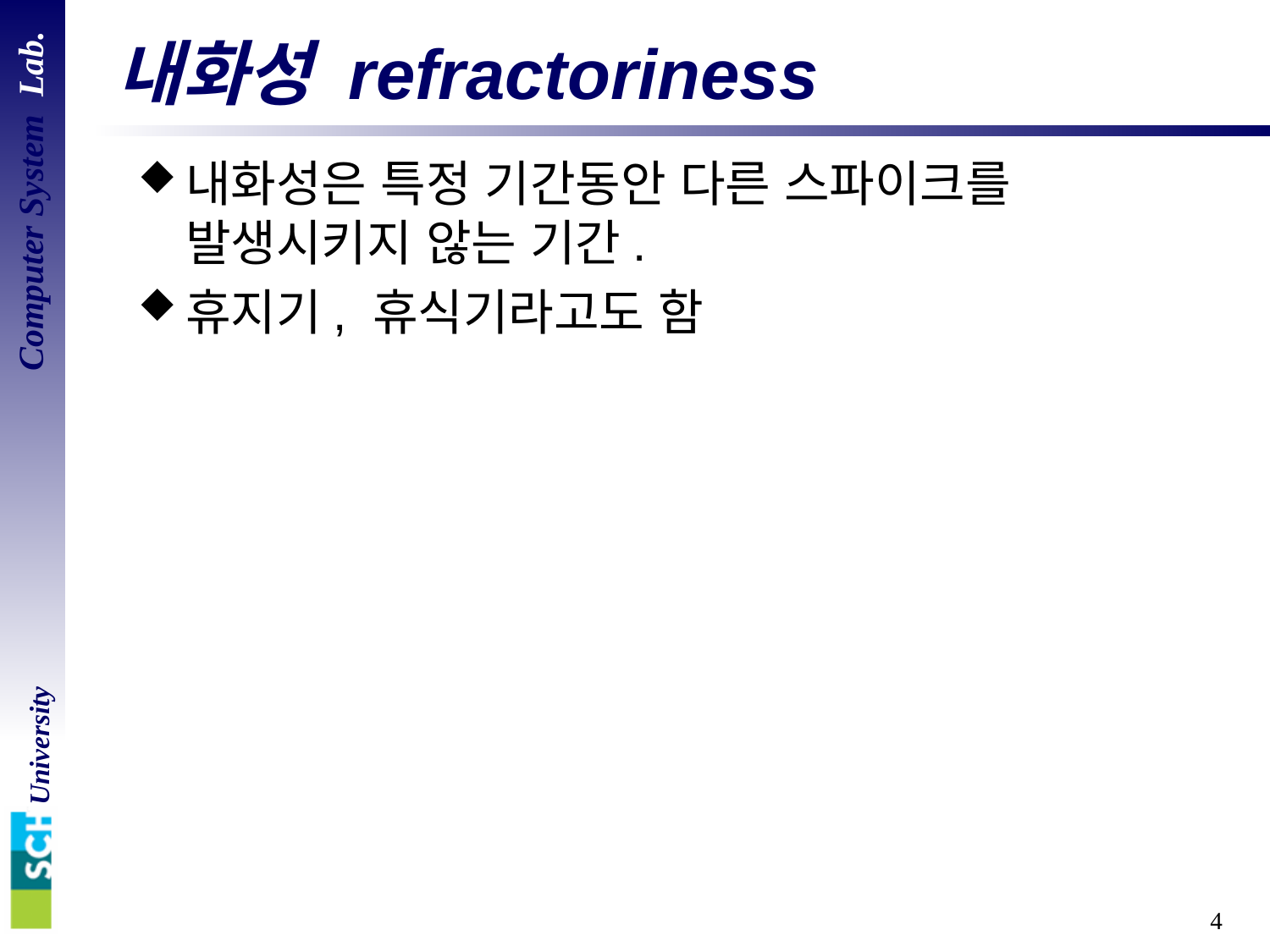

# 내화성 refractoriness
내화성은 특정 기간동안 다른 스파이크를
발생시키지 않는 기간.
휴지기, 휴식기라고도 함